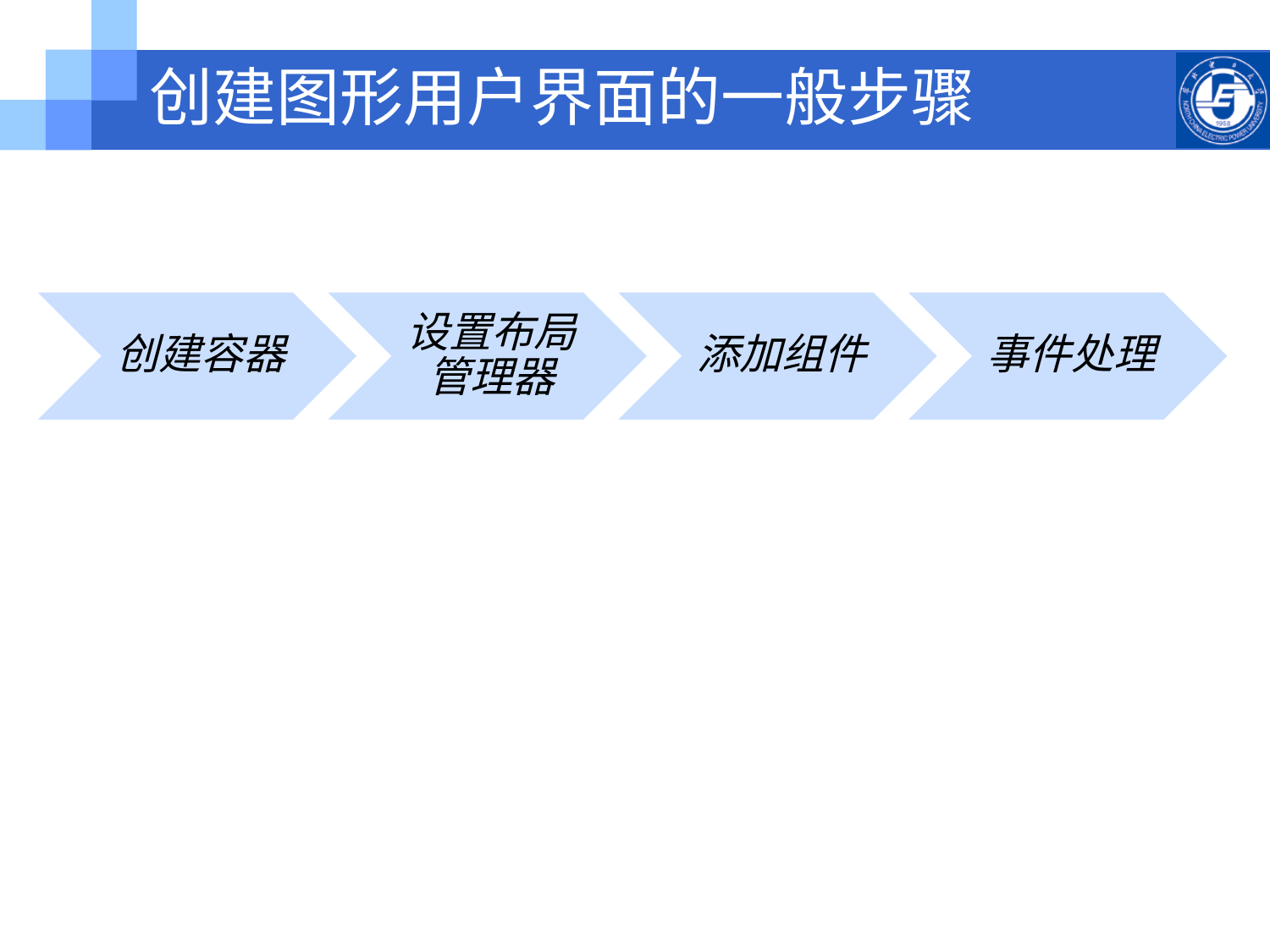

# 创建图形用户界面的一般步骤
创建容器
设置布局管理器
添加组件
事件处理